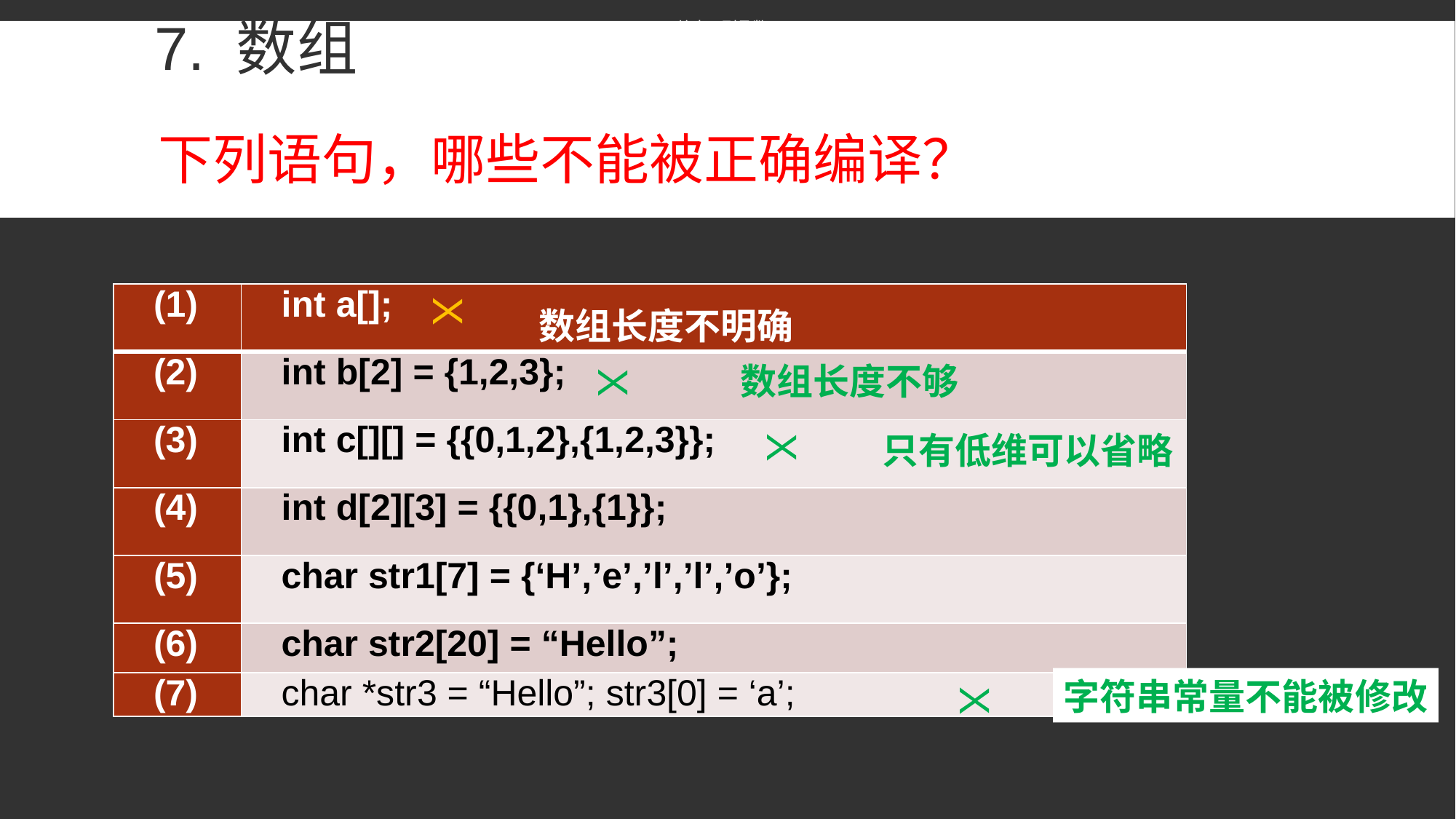

给出下列函数：
# 7. 数组
下列语句，哪些不能被正确编译？
| (1) | int a[]; |
| --- | --- |
| (2) | int b[2] = {1,2,3}; |
| (3) | int c[][] = {{0,1,2},{1,2,3}}; |
| (4) | int d[2][3] = {{0,1},{1}}; |
| (5) | char str1[7] = {‘H’,’e’,’l’,’l’,’o’}; |
| (6) | char str2[20] = “Hello”; |
| (7) | char \*str3 = “Hello”; str3[0] = ‘a’; |
X
数组长度不明确
数组长度不够
X
只有低维可以省略
X
字符串常量不能被修改
X